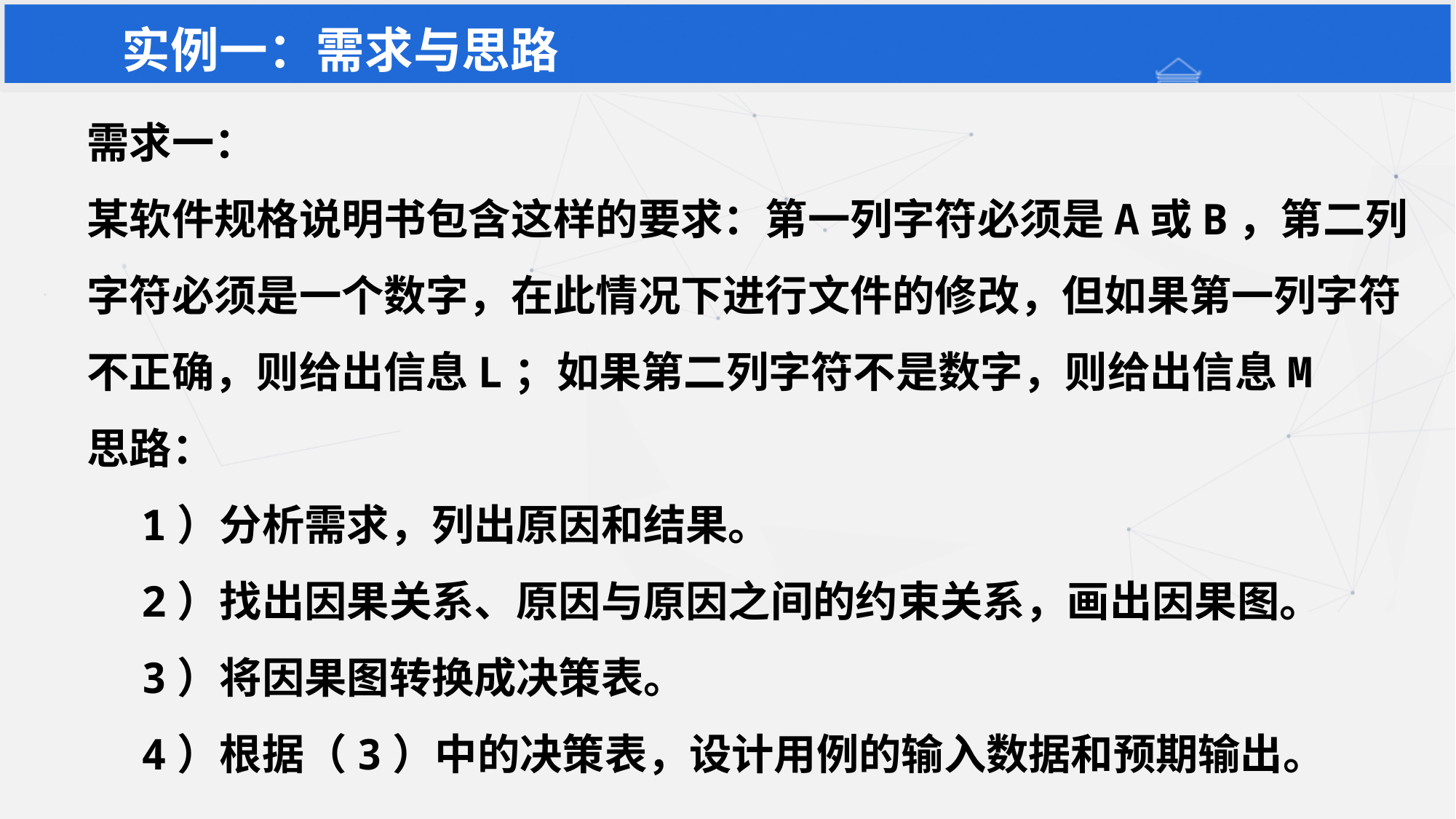

实例一：需求与思路
需求一：
某软件规格说明书包含这样的要求：第一列字符必须是A或B，第二列字符必须是一个数字，在此情况下进行文件的修改，但如果第一列字符不正确，则给出信息L；如果第二列字符不是数字，则给出信息M
思路：
1）分析需求，列出原因和结果。
2）找出因果关系、原因与原因之间的约束关系，画出因果图。
3）将因果图转换成决策表。
4）根据（3）中的决策表，设计用例的输入数据和预期输出。